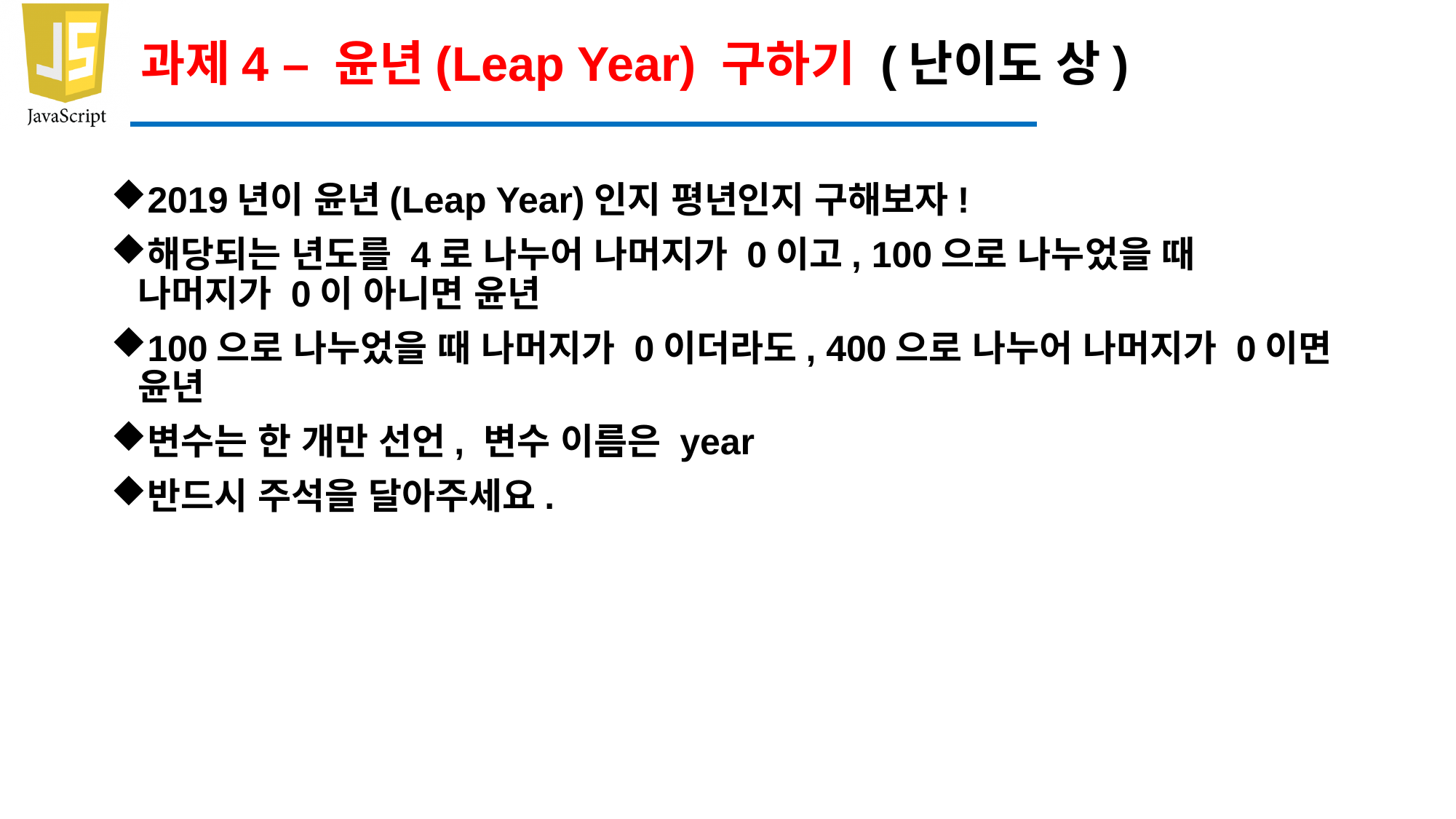

# 과제4 – 윤년(Leap Year) 구하기 (난이도 상)
2019년이 윤년(Leap Year)인지 평년인지 구해보자!
해당되는 년도를 4로 나누어 나머지가 0이고, 100으로 나누었을 때      나머지가 0이 아니면 윤년
100으로 나누었을 때 나머지가 0이더라도, 400으로 나누어 나머지가 0이면 윤년
변수는 한 개만 선언, 변수 이름은 year
반드시 주석을 달아주세요.